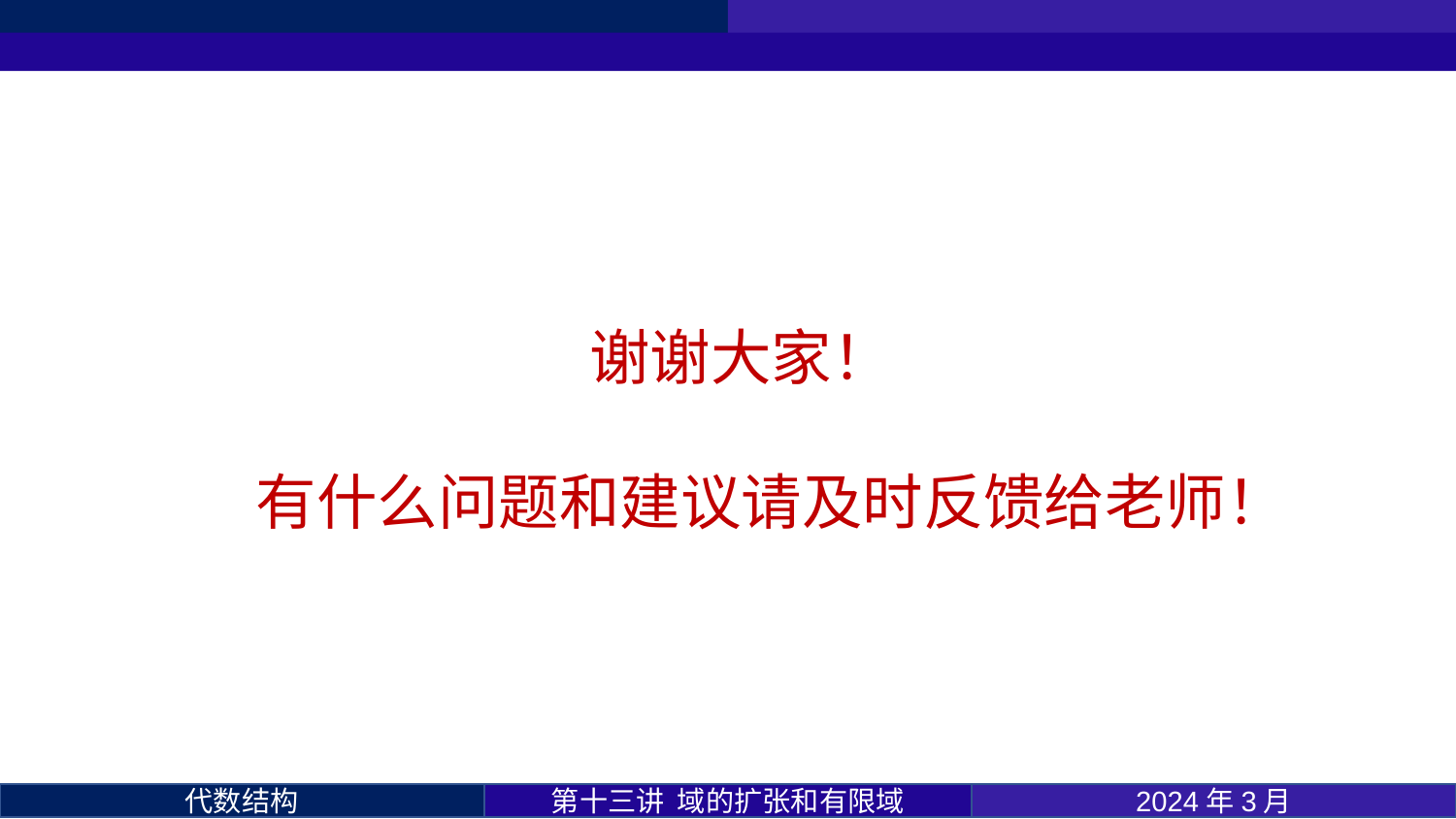

谢谢大家！
有什么问题和建议请及时反馈给老师！
第十三讲  域的扩张和有限域
2024年3月
代数结构